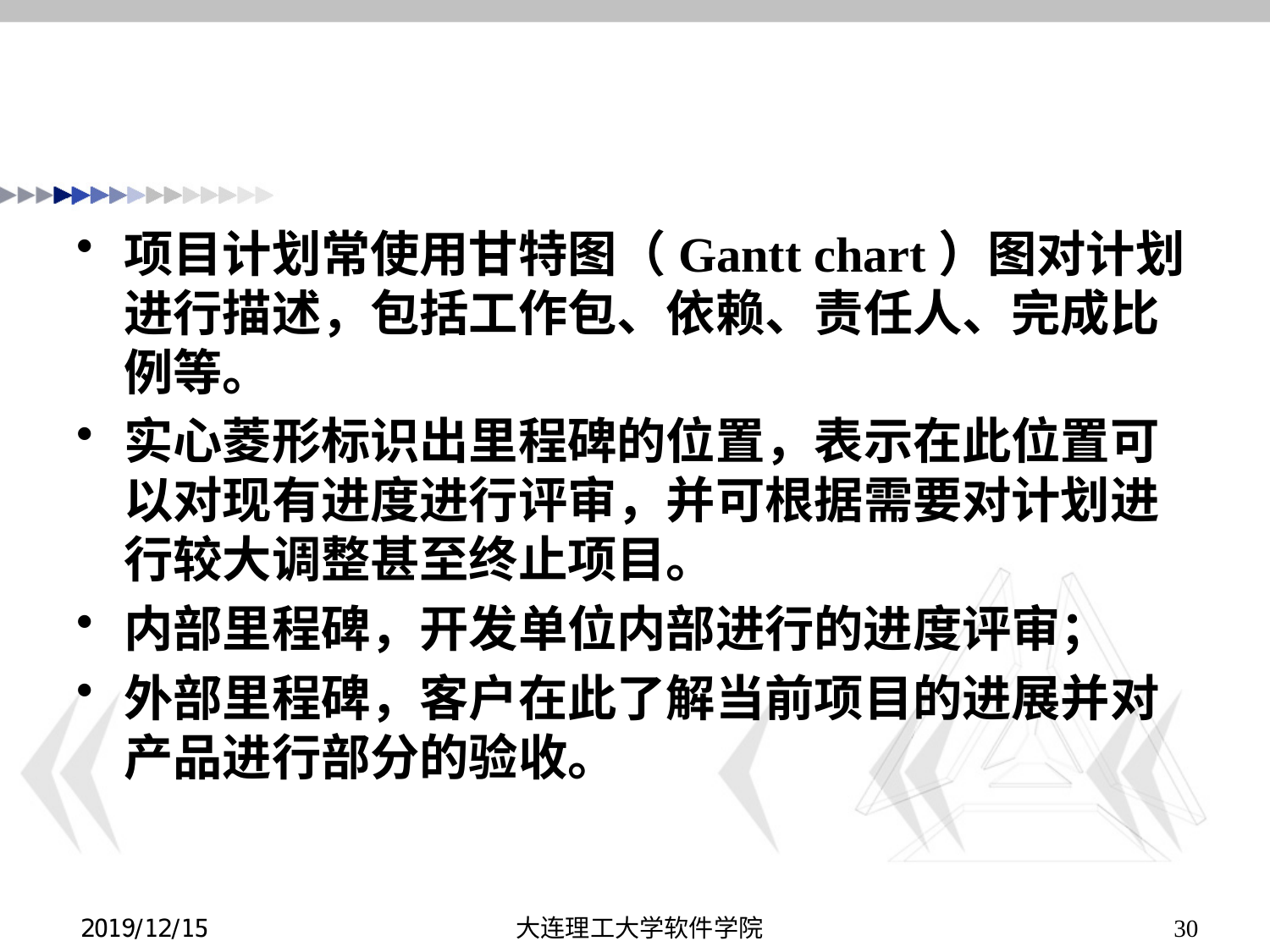

# 项目计划常使用甘特图（Gantt chart）图对计划进行描述，包括工作包、依赖、责任人、完成比例等。
实心菱形标识出里程碑的位置，表示在此位置可以对现有进度进行评审，并可根据需要对计划进行较大调整甚至终止项目。
内部里程碑，开发单位内部进行的进度评审；
外部里程碑，客户在此了解当前项目的进展并对产品进行部分的验收。

2019/12/15
大连理工大学软件学院
30